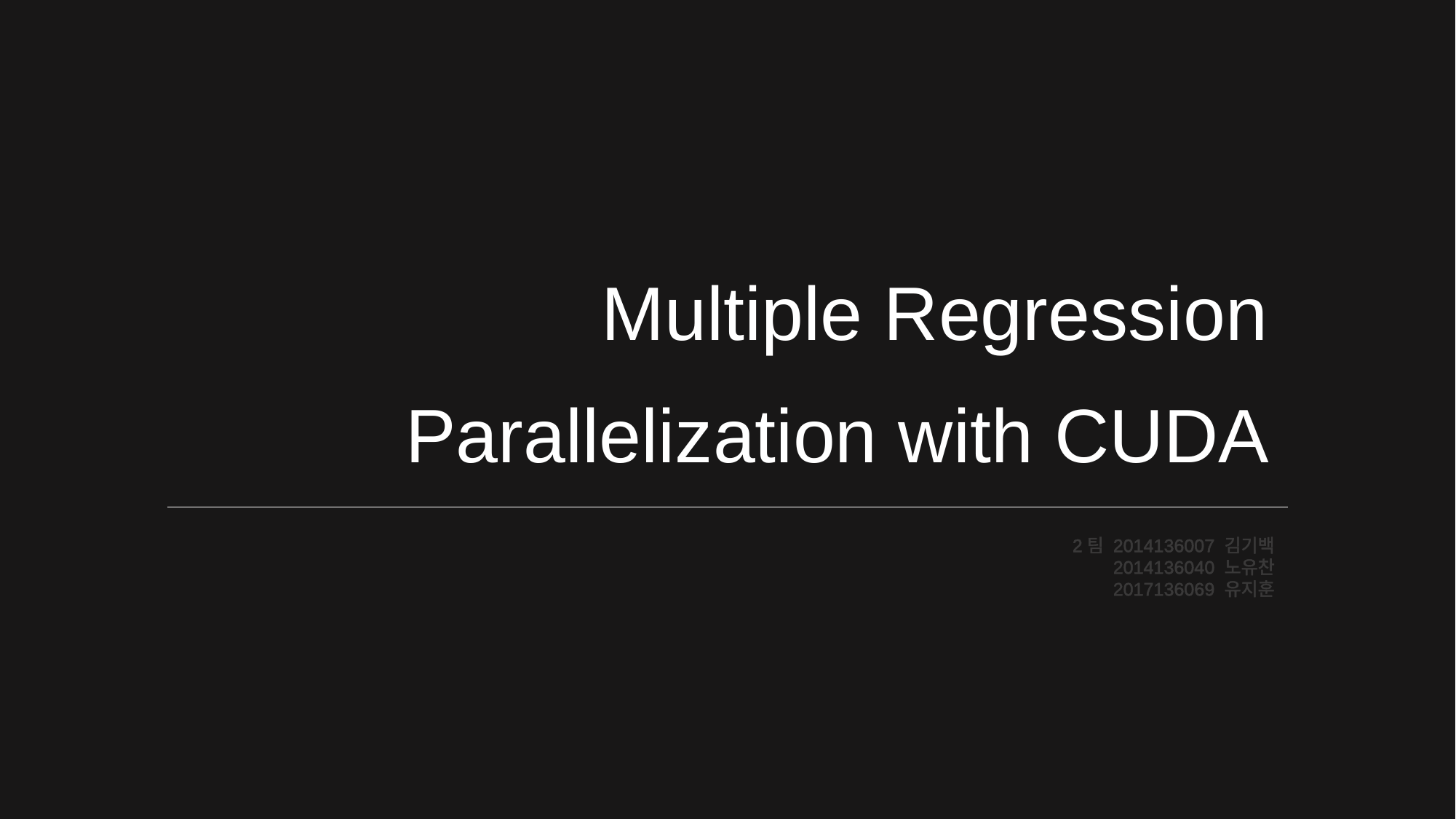

Multiple Regression
Parallelization with CUDA
2팀 2014136007 김기백
2014136040 노유찬
2017136069 유지훈